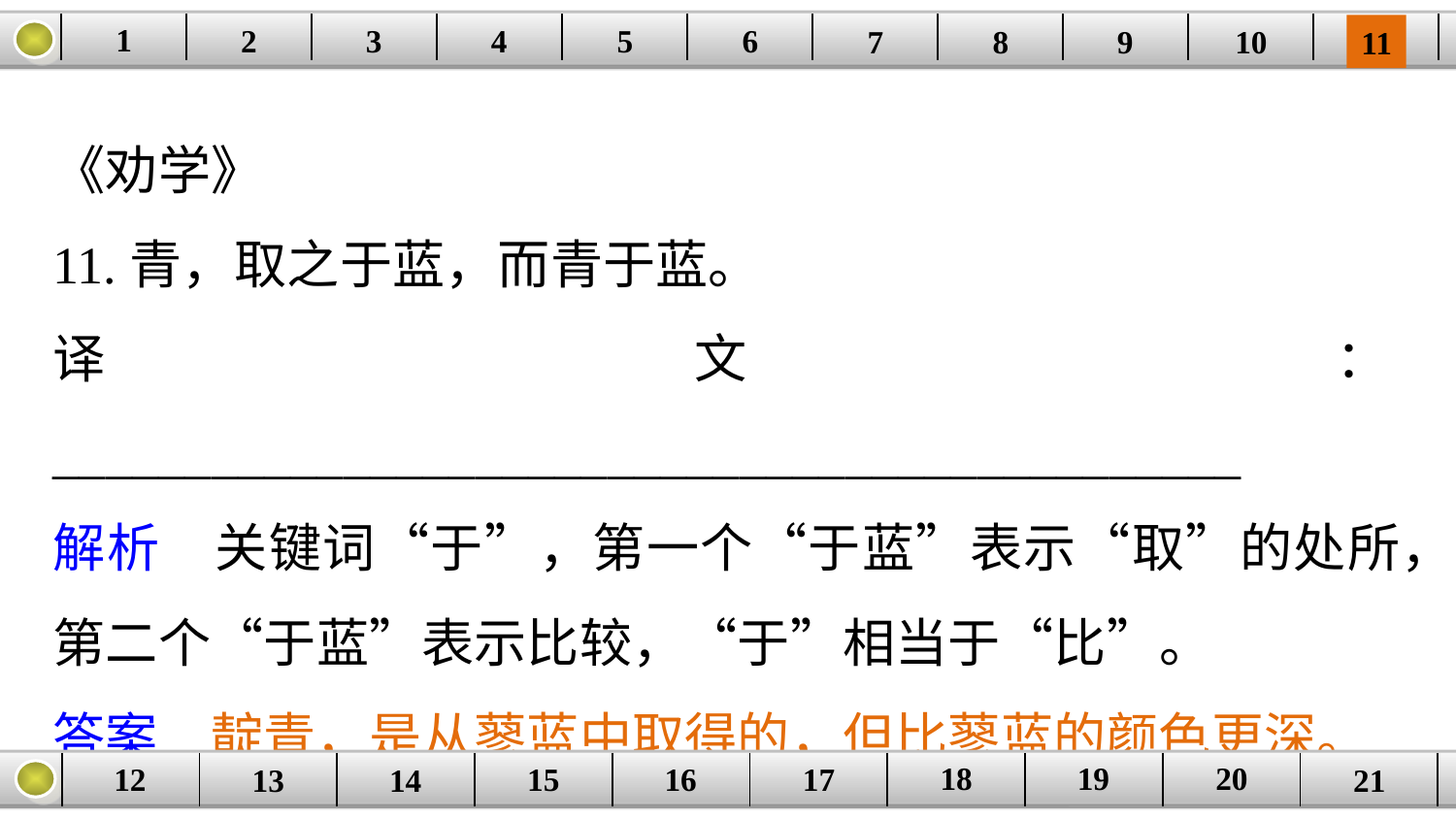

1
2
3
4
|  |  |  |  |  |  |  |  |  |  |  |
| --- | --- | --- | --- | --- | --- | --- | --- | --- | --- | --- |
5
6
7
8
9
10
11

《劝学》
11.青，取之于蓝，而青于蓝。
译文：_____________________________________________
解析　关键词“于”，第一个“于蓝”表示“取”的处所，第二个“于蓝”表示比较，“于”相当于“比”。
答案　靛青，是从蓼蓝中取得的，但比蓼蓝的颜色更深。
20
19

18
17
16
12
15
14
|  |  |  |  |  |  |  |  |  |  |
| --- | --- | --- | --- | --- | --- | --- | --- | --- | --- |
13
21